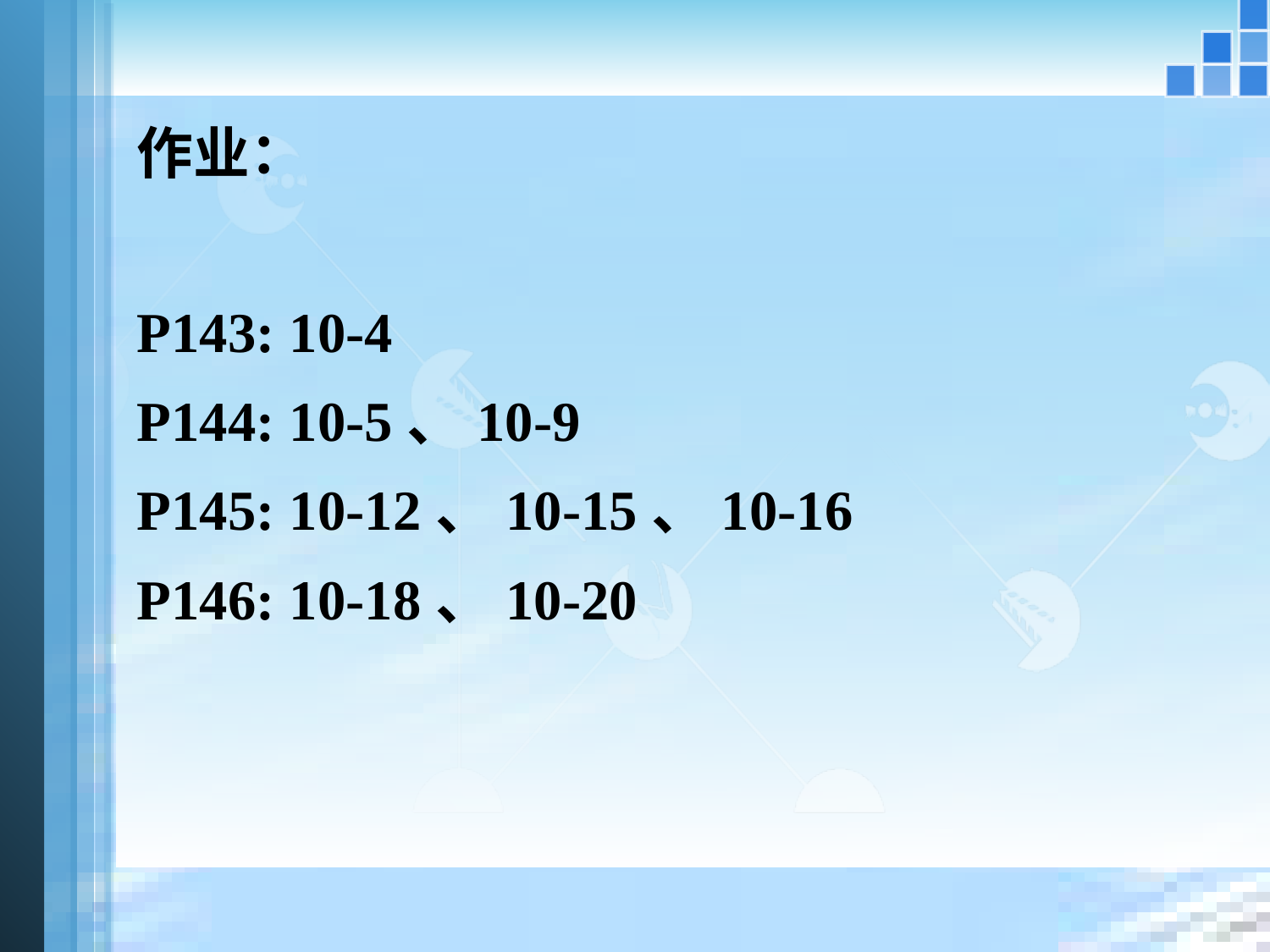

#
作业：

P143: 10-4
P144: 10-5、10-9
P145: 10-12、10-15、10-16
P146: 10-18、10-20